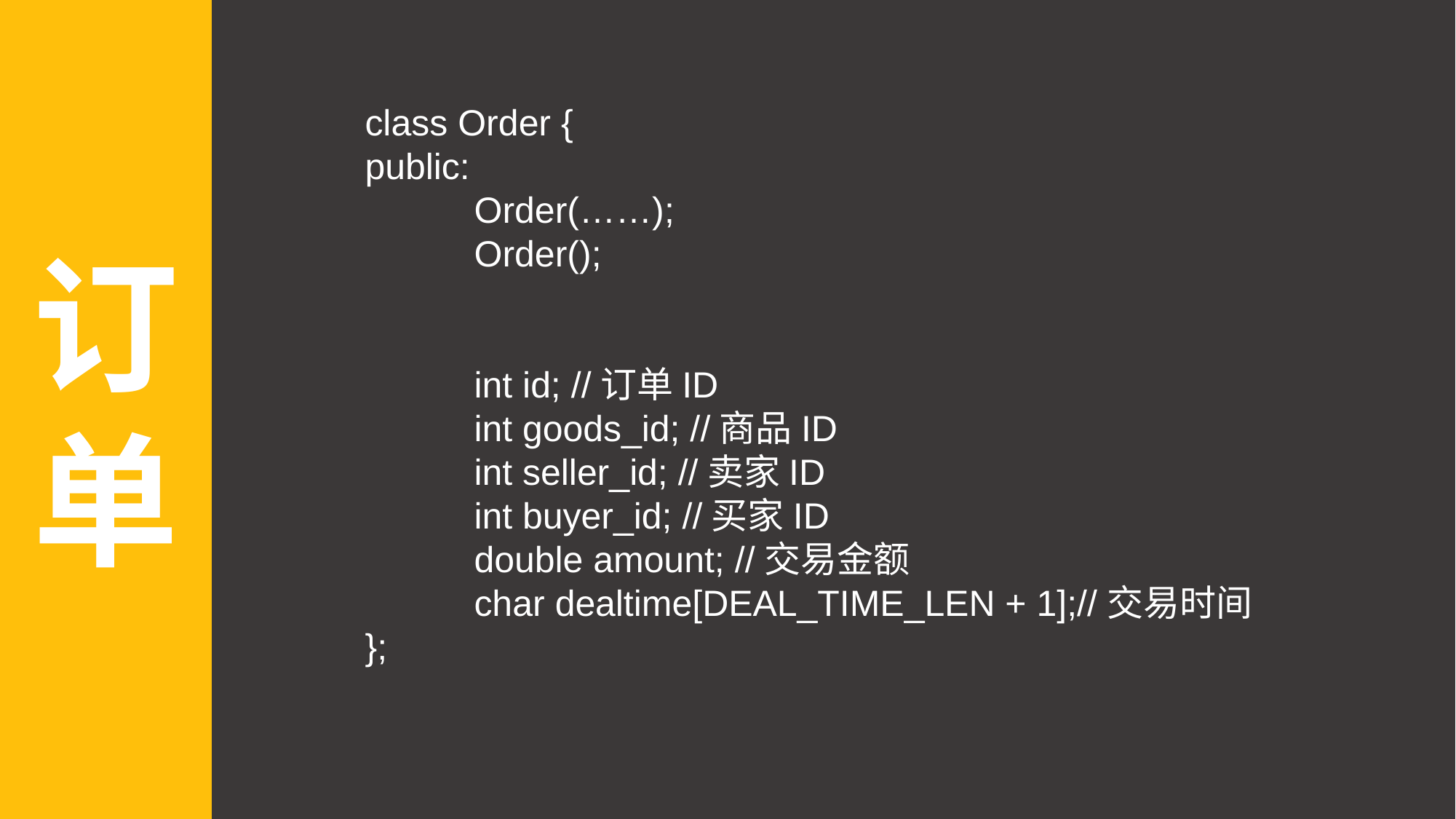

订单
class Order {
public:
	Order(……);
	Order();

	int id; //订单ID
	int goods_id; //商品ID
	int seller_id; //卖家ID
	int buyer_id; //买家ID
	double amount; //交易金额
	char dealtime[DEAL_TIME_LEN + 1];//交易时间
};